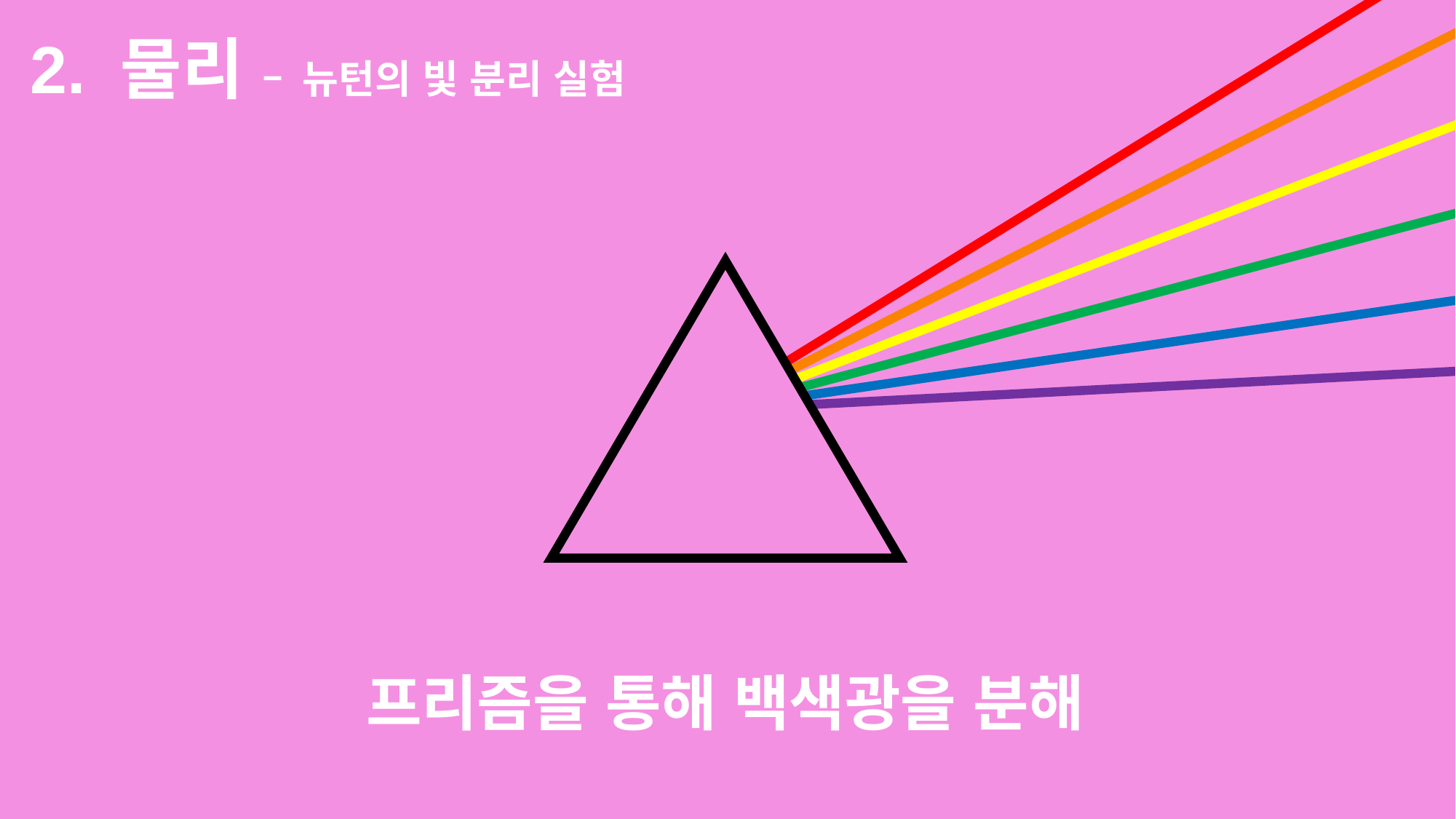

2. 물리 – 뉴턴의 빛 분리 실험

프리즘을 통해 백색광을 분해